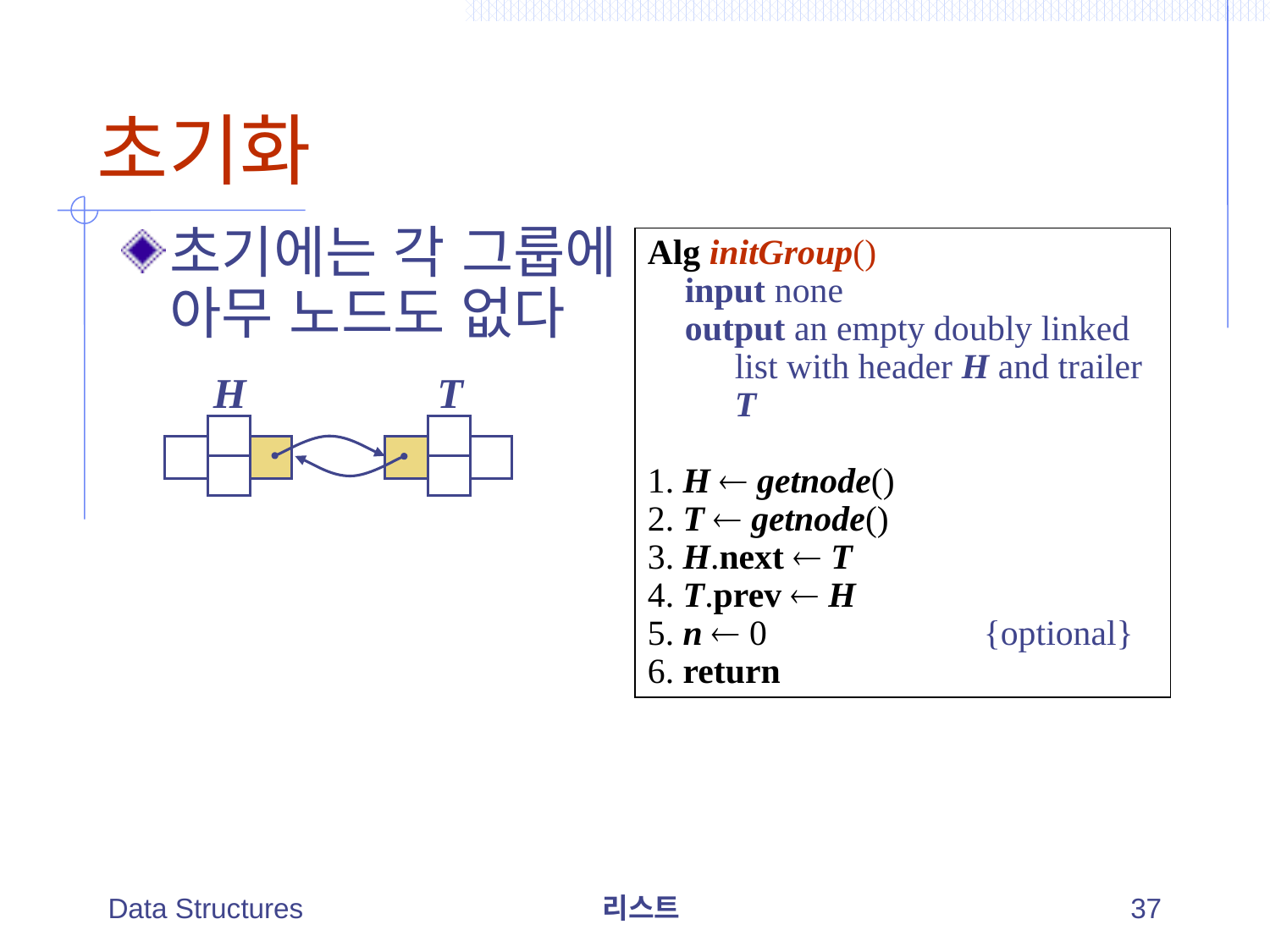

# 초기화
초기에는 각 그룹에 아무 노드도 없다
Alg initGroup()
	input none
	output an empty doubly linked 			list with header H and trailer 			T

1. H ← getnode()
2. T ← getnode()
3. H.next ← T
4. T.prev ← H
5. n ← 0					{optional}
6. return
H
T

Data Structures
리스트
37